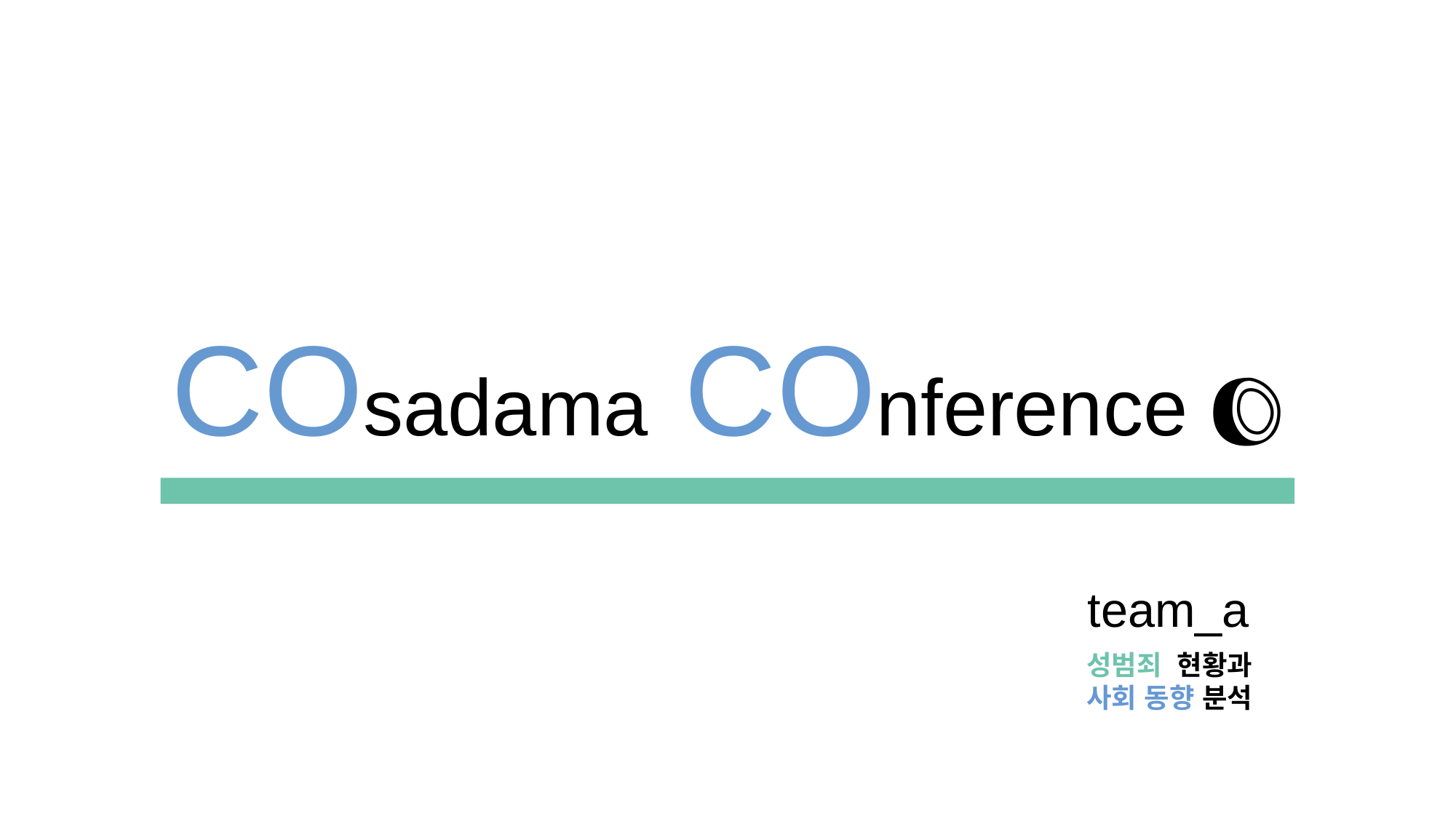

# COsadama COnference 🥥

team_a
성범죄  현황과
사회 동향 분석